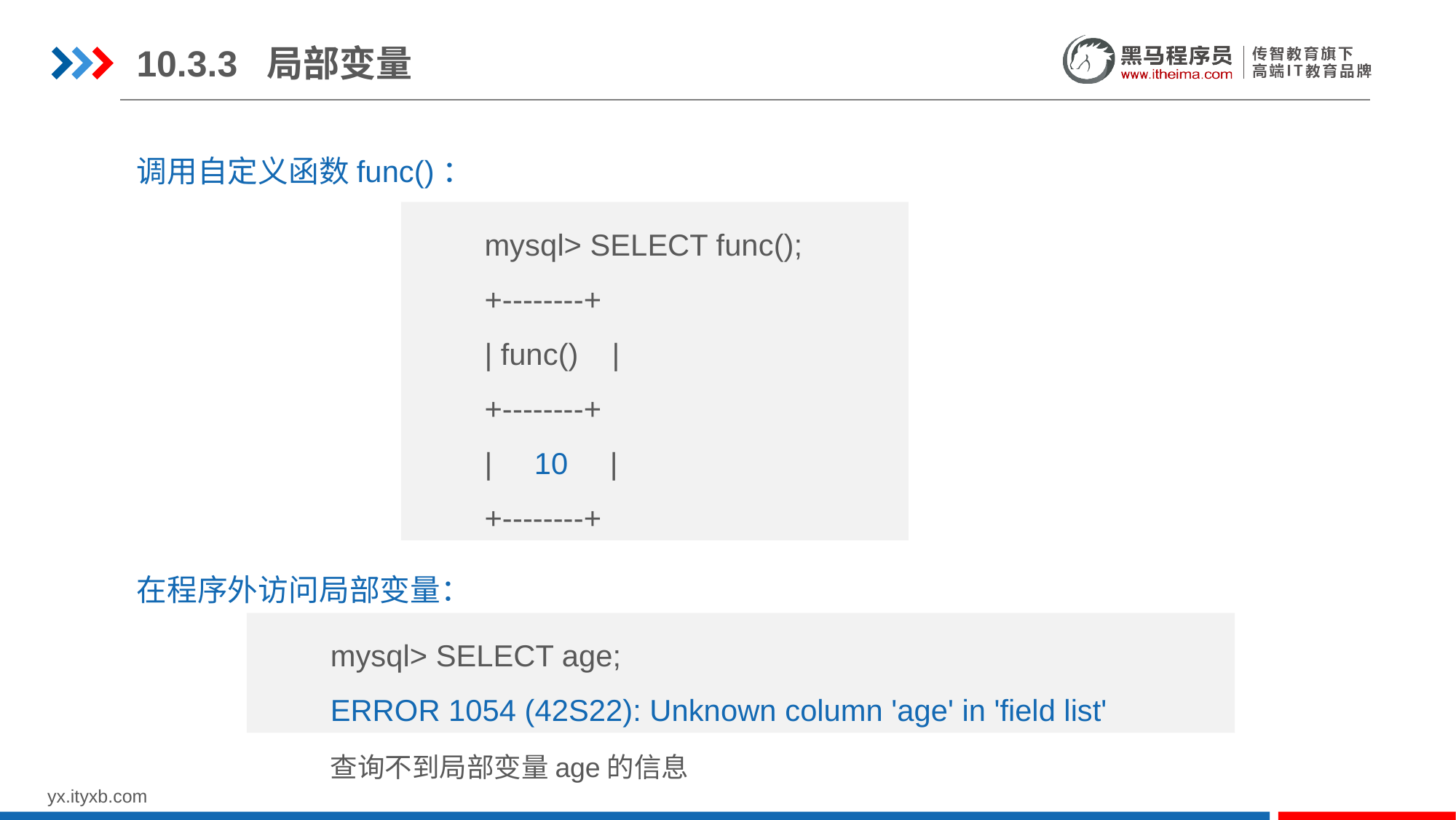

10.3.3  局部变量
调用自定义函数func()：
mysql> SELECT func();
+--------+
| func()    |
+--------+
|     10     |
+--------+
在程序外访问局部变量：
mysql> SELECT age;
ERROR 1054 (42S22): Unknown column 'age' in 'field list'
查询不到局部变量age的信息